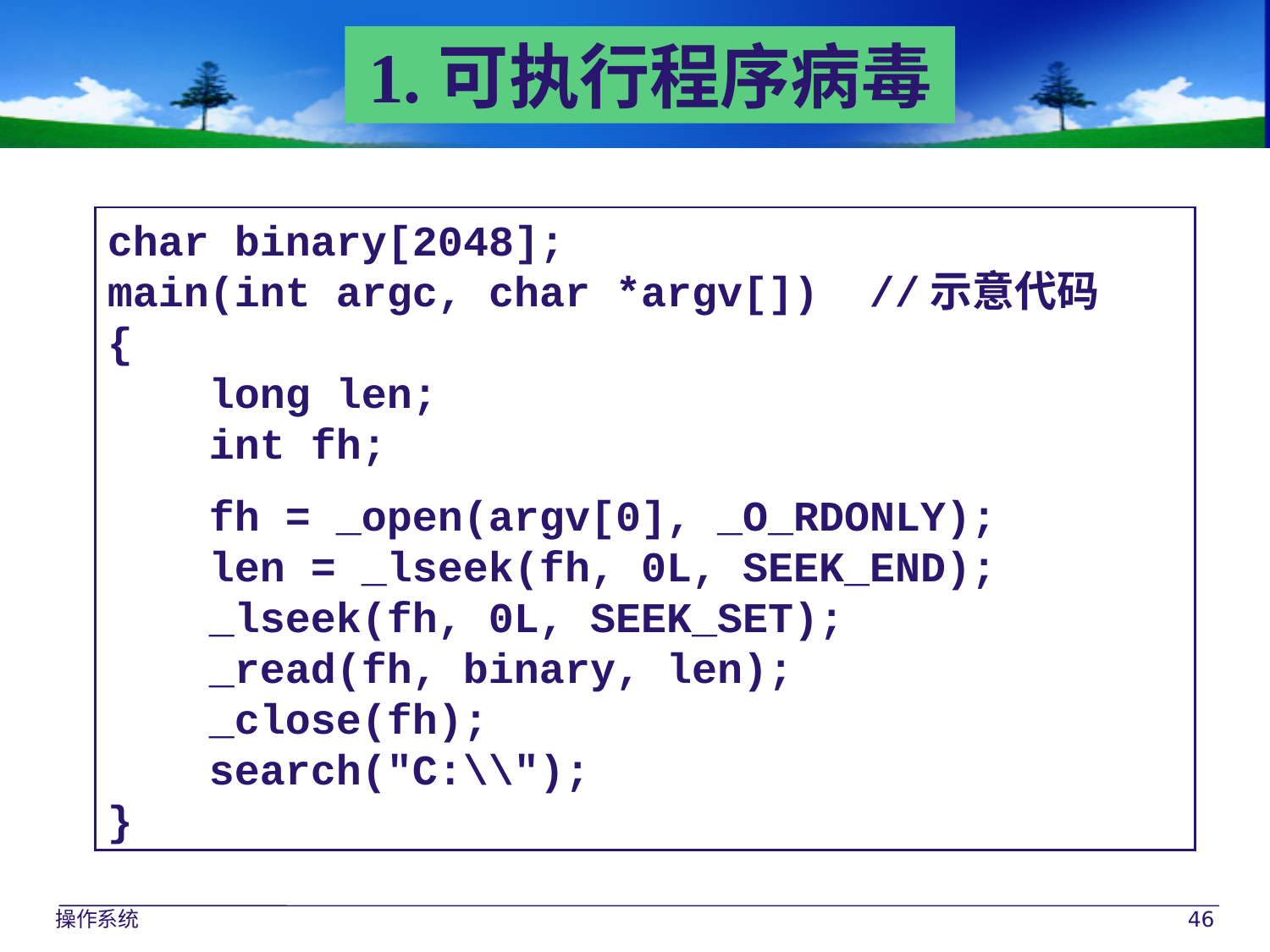

1.可执行程序病毒
char binary[2048];
main(int argc, char *argv[])	//示意代码
{
    long len;
    int fh;
    fh = _open(argv[0], _O_RDONLY);
    len = _lseek(fh, 0L, SEEK_END);
    _lseek(fh, 0L, SEEK_SET);
    _read(fh, binary, len);
    _close(fh);
    search("C:\\");
}
操作系统
46